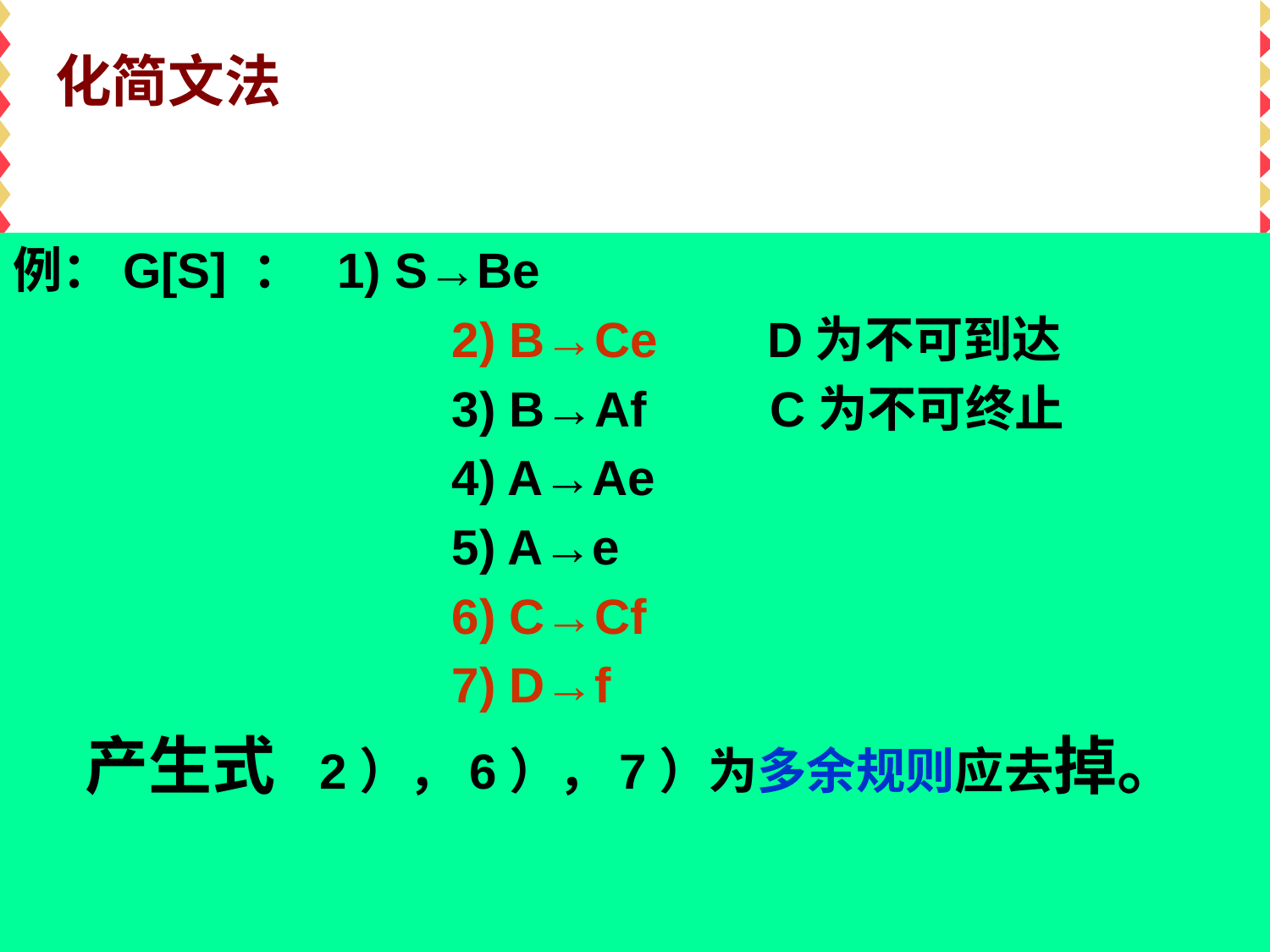

# 化简文法
例：G[S] ：	 1) S→Be
			          2) B→Ce        D为不可到达
			          3) B→Af         C为不可终止
			          4) A→Ae
			          5) A→e
			          6) C→Cf
			          7) D→f
    产生式  2），6），7）为多余规则应去掉。